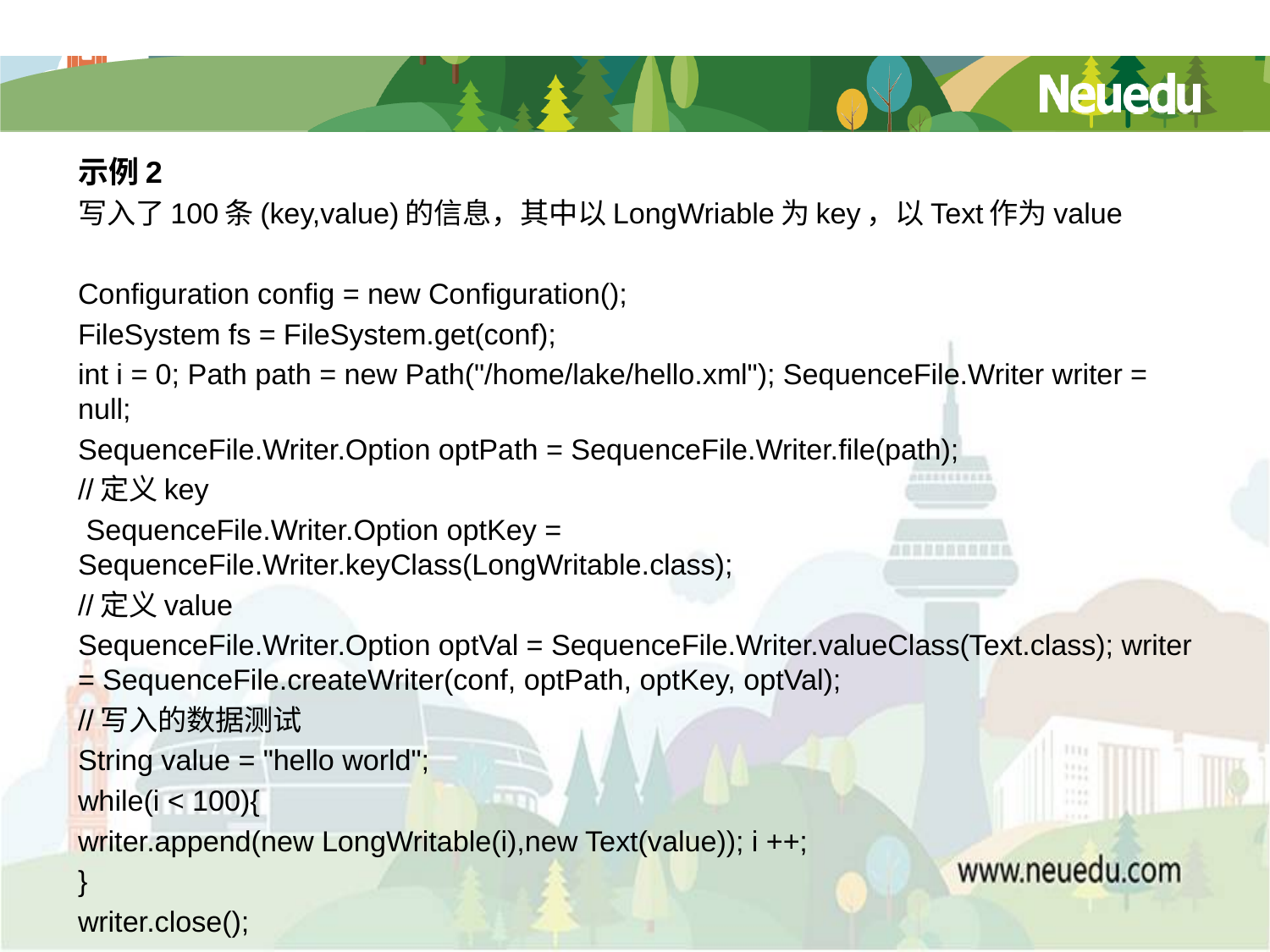

示例2
写入了100条(key,value)的信息，其中以LongWriable为key，以Text作为value

Configuration config = new Configuration();
FileSystem fs = FileSystem.get(conf);
int i = 0; Path path = new Path("/home/lake/hello.xml"); SequenceFile.Writer writer = null;
SequenceFile.Writer.Option optPath = SequenceFile.Writer.file(path);
//定义key
 SequenceFile.Writer.Option optKey = SequenceFile.Writer.keyClass(LongWritable.class);
//定义value
SequenceFile.Writer.Option optVal = SequenceFile.Writer.valueClass(Text.class); writer = SequenceFile.createWriter(conf, optPath, optKey, optVal);
//写入的数据测试
String value = "hello world";
while(i < 100){
writer.append(new LongWritable(i),new Text(value)); i ++;
}
writer.close();